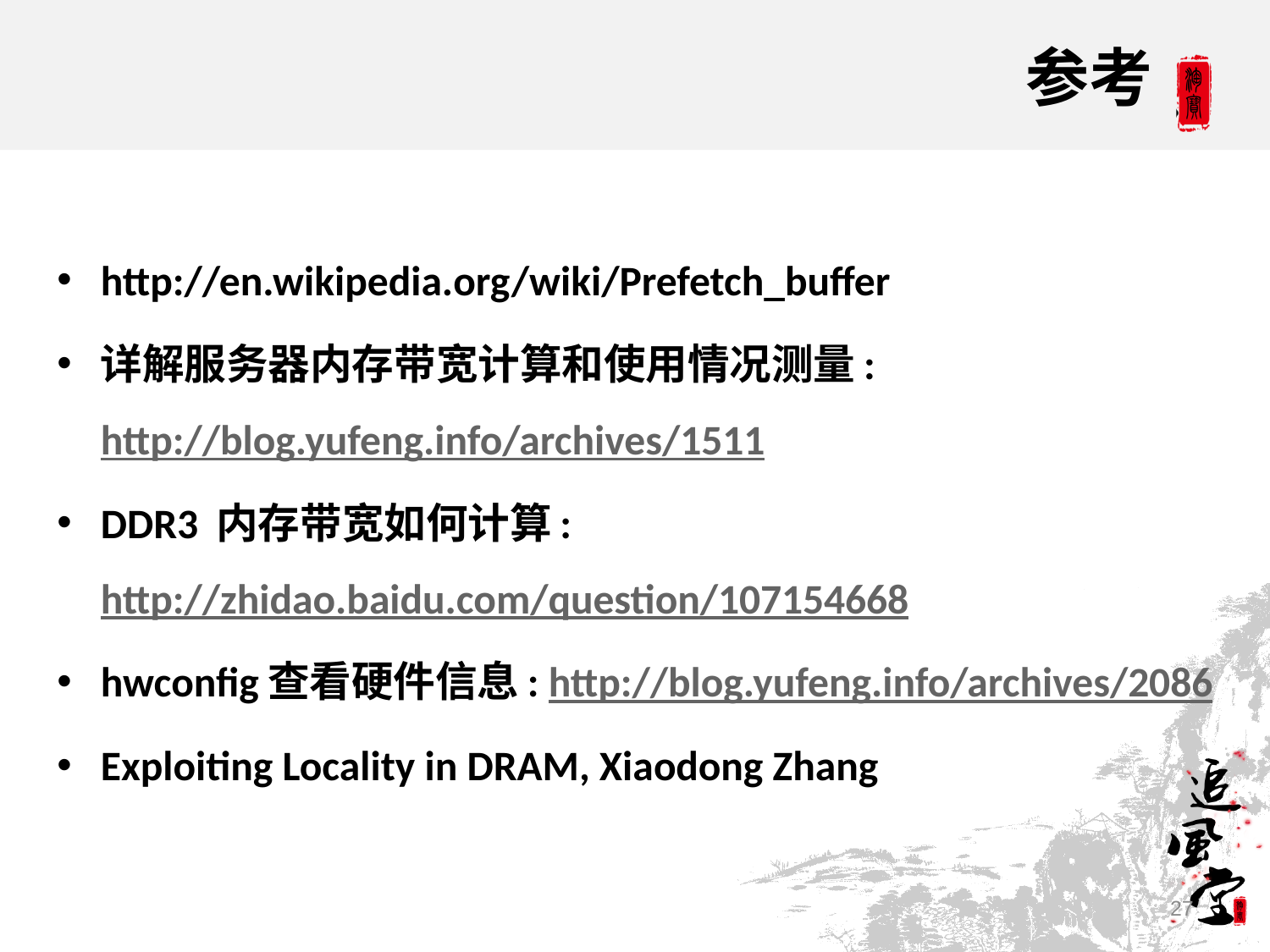

# 参考
http://en.wikipedia.org/wiki/Prefetch_buffer
详解服务器内存带宽计算和使用情况测量: http://blog.yufeng.info/archives/1511
DDR3 内存带宽如何计算: http://zhidao.baidu.com/question/107154668
hwconfig查看硬件信息: http://blog.yufeng.info/archives/2086
Exploiting Locality in DRAM, Xiaodong Zhang

27